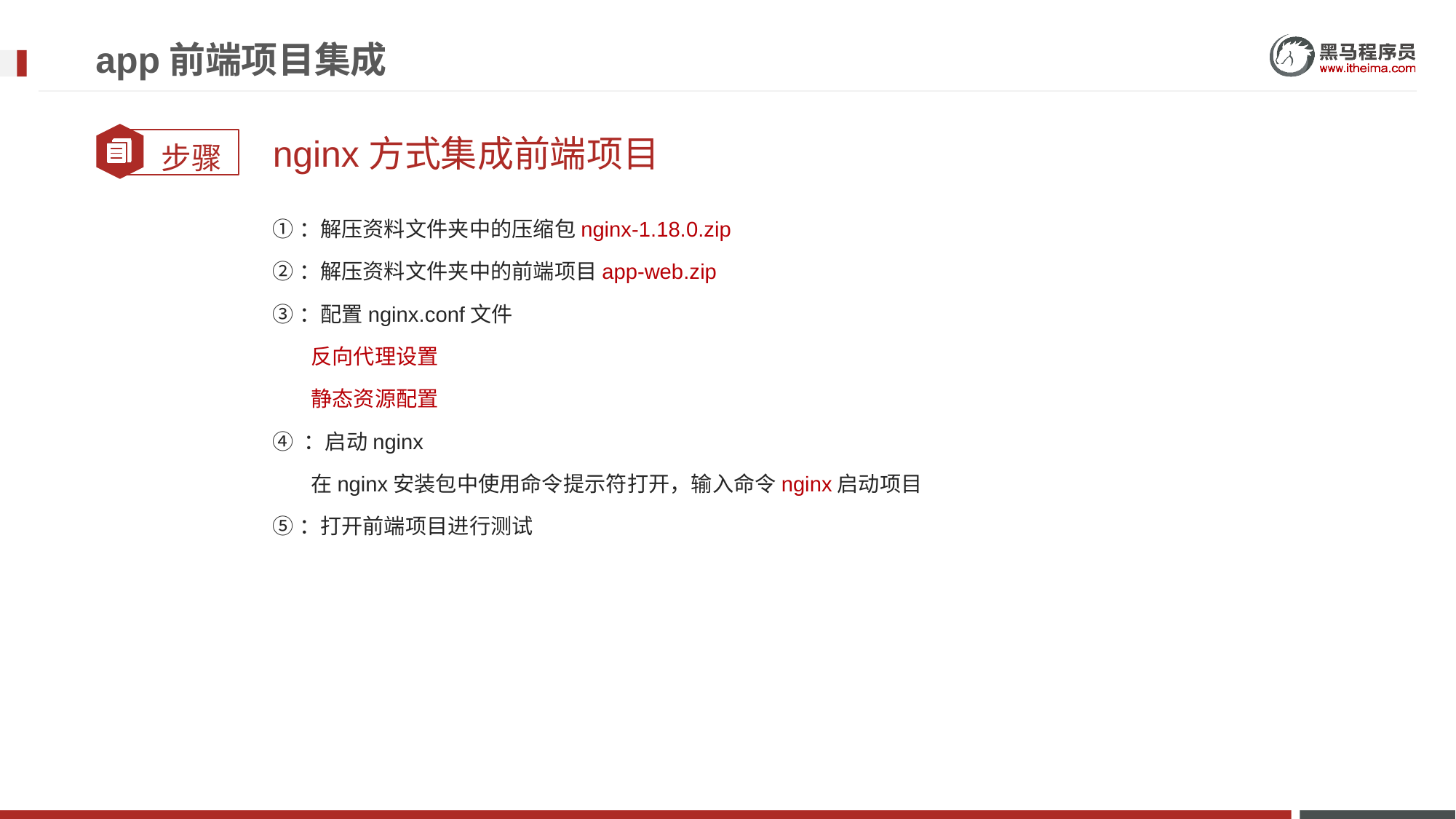

# app前端项目集成
nginx方式集成前端项目
①：解压资料文件夹中的压缩包nginx-1.18.0.zip
②：解压资料文件夹中的前端项目app-web.zip
③：配置nginx.conf文件
       反向代理设置
       静态资源配置
④ ：启动nginx
       在nginx安装包中使用命令提示符打开，输入命令nginx启动项目
⑤：打开前端项目进行测试